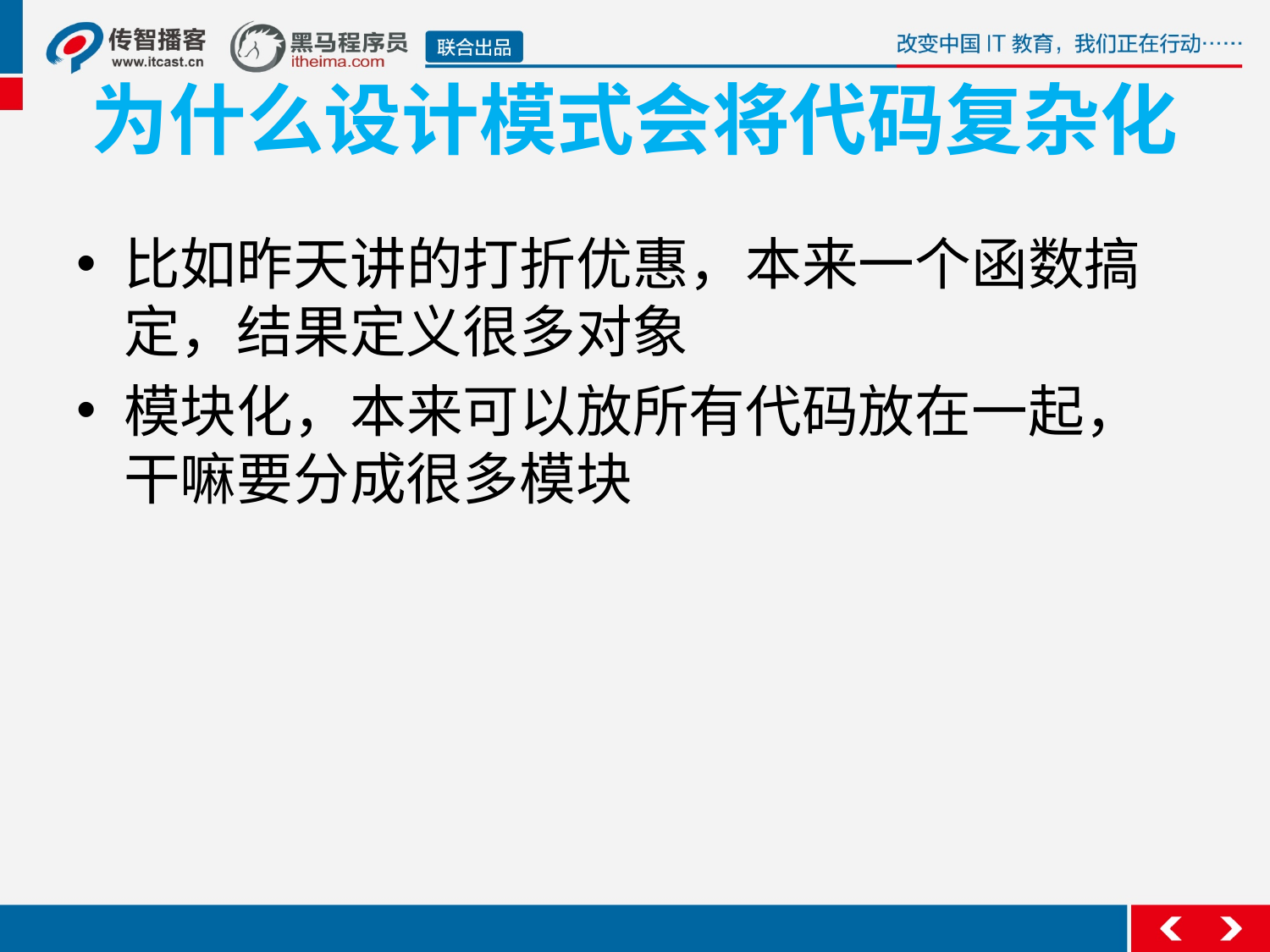

# 为什么设计模式会将代码复杂化
比如昨天讲的打折优惠，本来一个函数搞定，结果定义很多对象
模块化，本来可以放所有代码放在一起，干嘛要分成很多模块